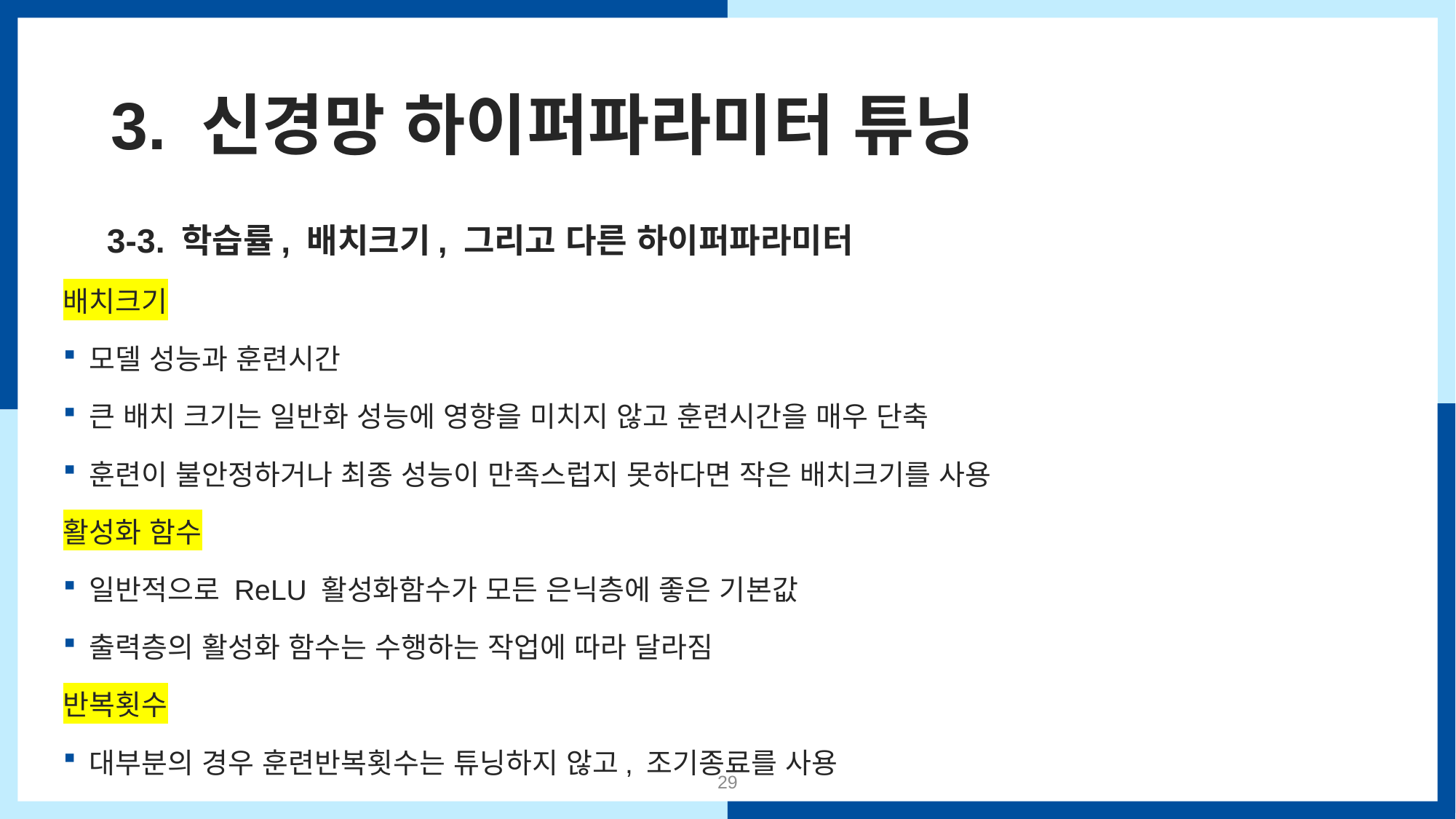

# 3. 신경망 하이퍼파라미터 튜닝
     3-3. 학습률, 배치크기, 그리고 다른 하이퍼파라미터
배치크기
모델 성능과 훈련시간
큰 배치 크기는 일반화 성능에 영향을 미치지 않고 훈련시간을 매우 단축
훈련이 불안정하거나 최종 성능이 만족스럽지 못하다면 작은 배치크기를 사용
활성화 함수
일반적으로 ReLU 활성화함수가 모든 은닉층에 좋은 기본값
출력층의 활성화 함수는 수행하는 작업에 따라 달라짐
반복횟수
대부분의 경우 훈련반복횟수는 튜닝하지 않고, 조기종료를 사용

29